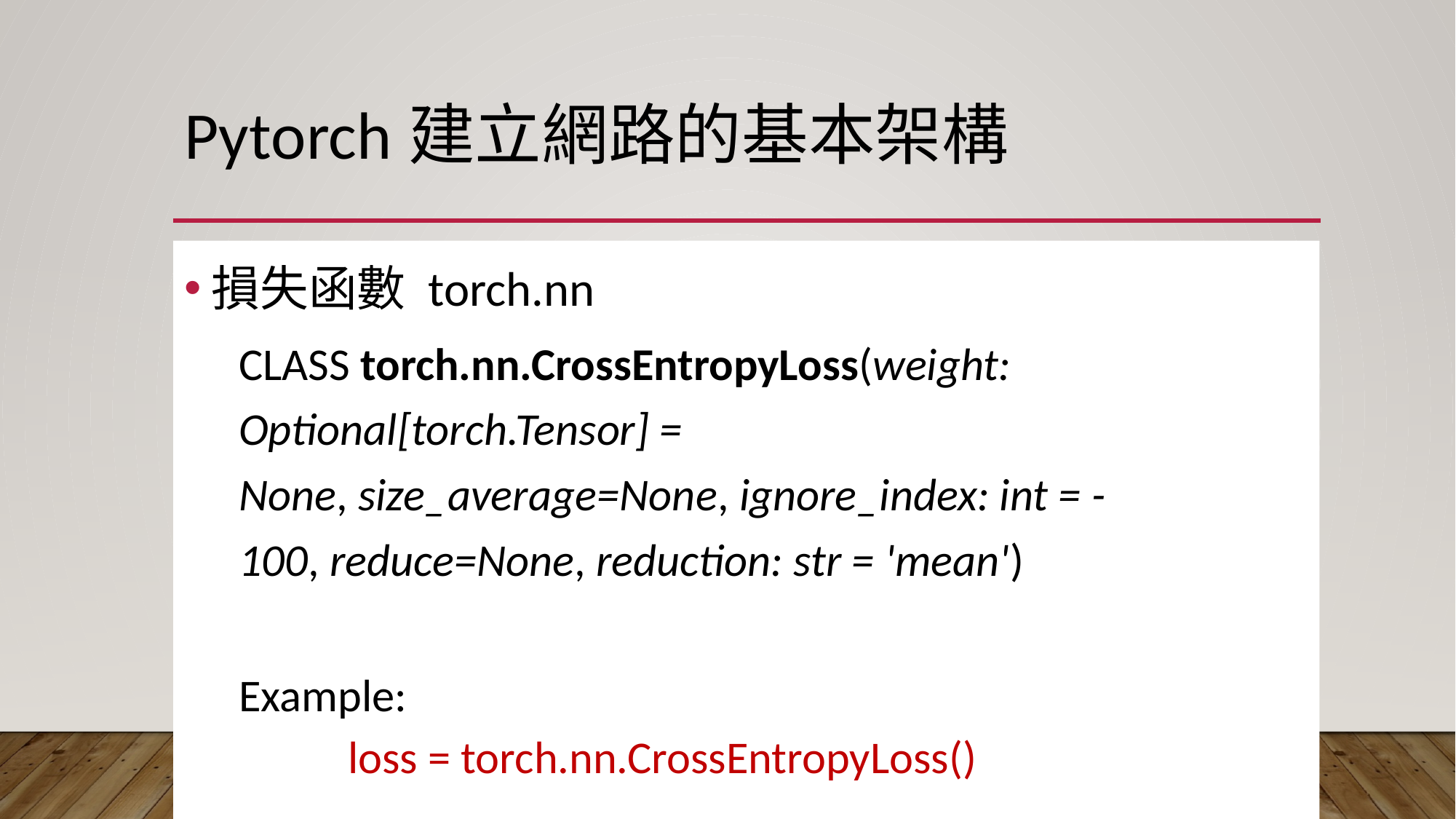

# Pytorch建立網路的基本架構
損失函數 torch.nn
CLASS torch.nn.CrossEntropyLoss(weight: Optional[torch.Tensor] = None, size_average=None, ignore_index: int = -100, reduce=None, reduction: str = 'mean')

Example:
	loss = torch.nn.CrossEntropyLoss()